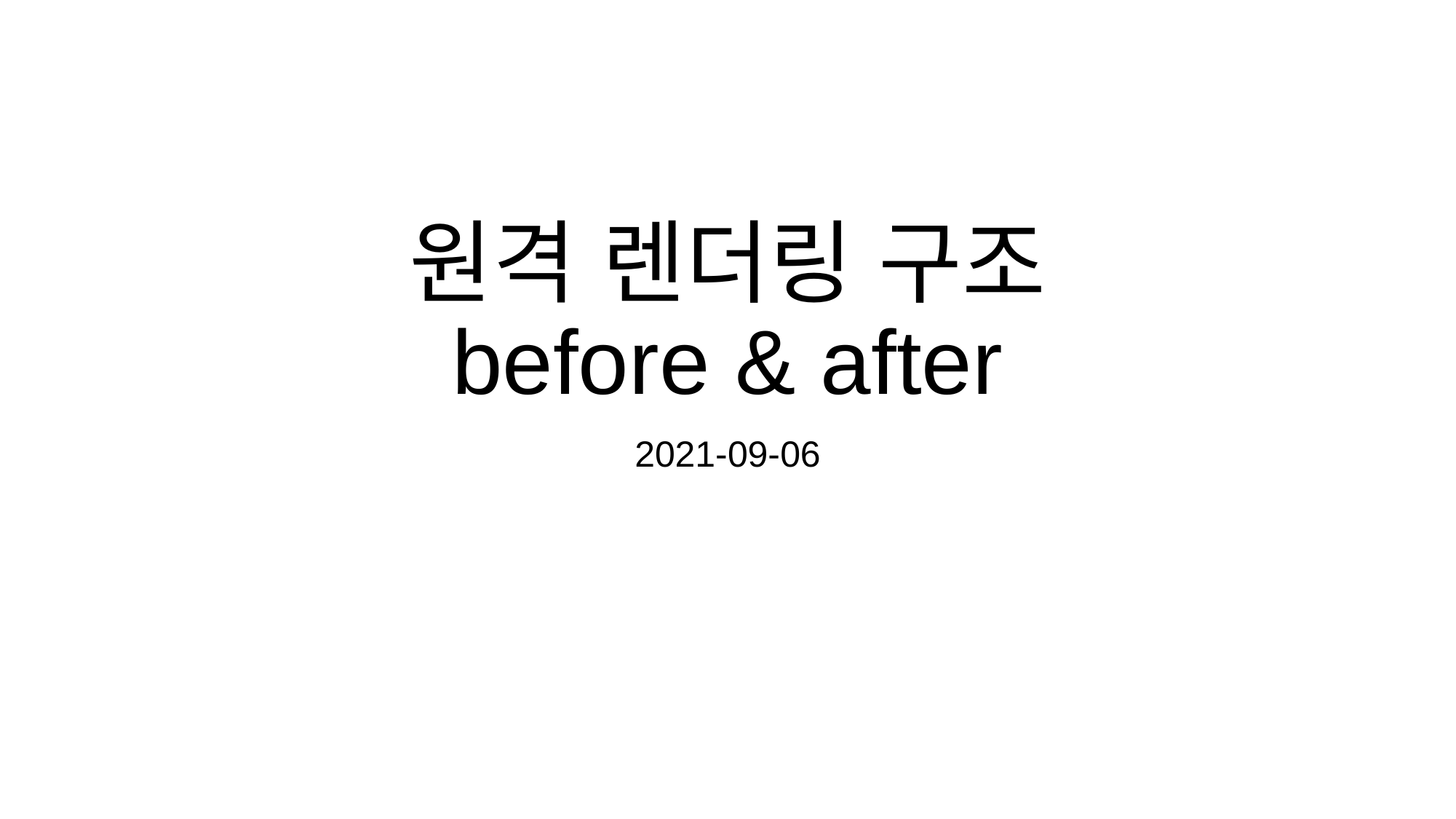

# 원격 렌더링 구조 before & after
2021-09-06